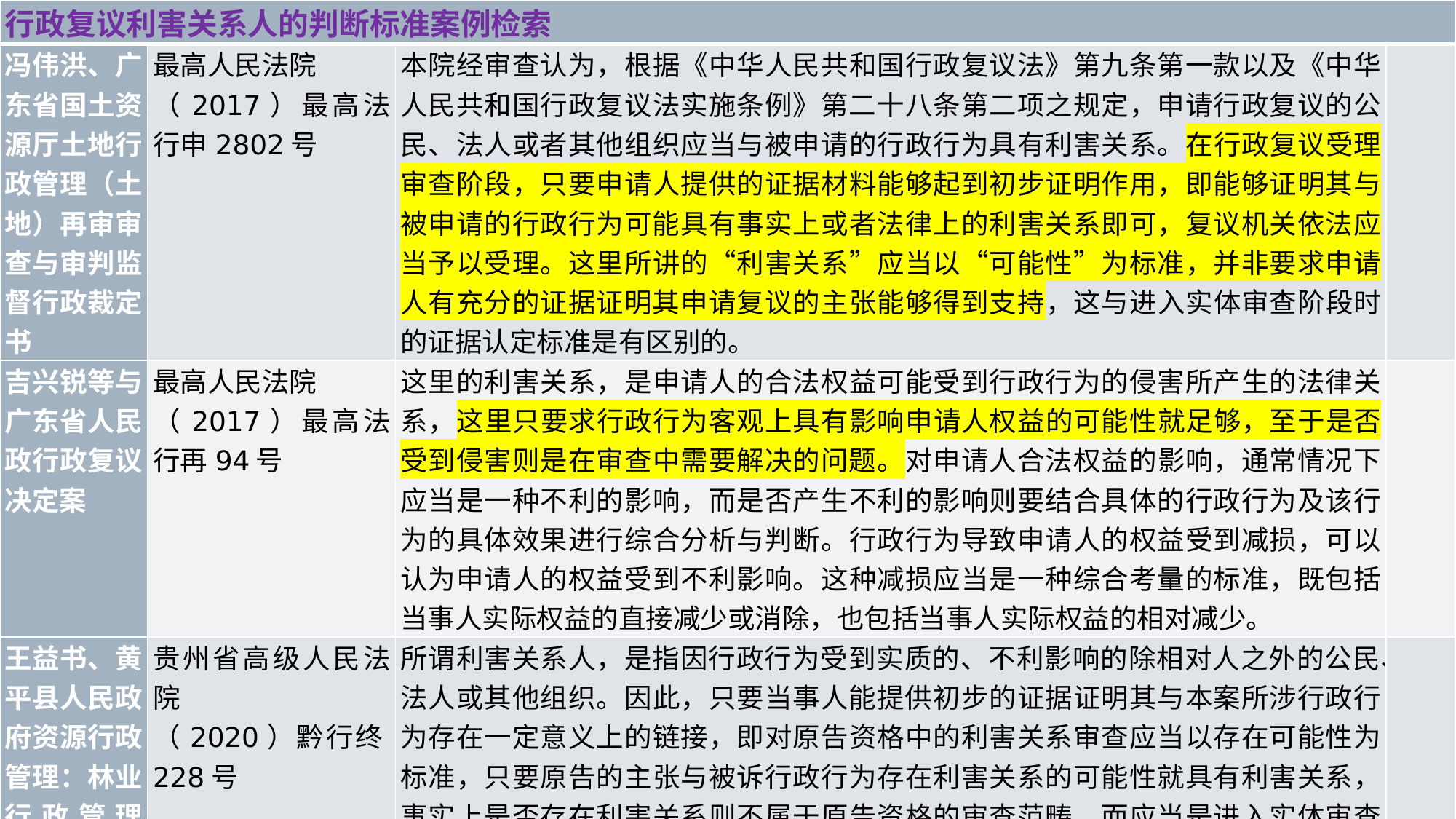

| 行政复议利害关系人的判断标准案例检索 |  |  |  |
| --- | --- | --- | --- |
| 冯伟洪、广东省国土资源厅土地行政管理（土地）再审审查与审判监督行政裁定书 | 最高人民法院 （2017）最高法行申2802号 | 本院经审查认为，根据《中华人民共和国行政复议法》第九条第一款以及《中华人民共和国行政复议法实施条例》第二十八条第二项之规定，申请行政复议的公民、法人或者其他组织应当与被申请的行政行为具有利害关系。在行政复议受理审查阶段，只要申请人提供的证据材料能够起到初步证明作用，即能够证明其与被申请的行政行为可能具有事实上或者法律上的利害关系即可，复议机关依法应当予以受理。这里所讲的“利害关系”应当以“可能性”为标准，并非要求申请人有充分的证据证明其申请复议的主张能够得到支持，这与进入实体审查阶段时的证据认定标准是有区别的。 |  |
| 吉兴锐等与广东省人民政行政复议决定案 | 最高人民法院 （2017）最高法行再94号 | 这里的利害关系，是申请人的合法权益可能受到行政行为的侵害所产生的法律关系，这里只要求行政行为客观上具有影响申请人权益的可能性就足够，至于是否受到侵害则是在审查中需要解决的问题。对申请人合法权益的影响，通常情况下应当是一种不利的影响，而是否产生不利的影响则要结合具体的行政行为及该行为的具体效果进行综合分析与判断。行政行为导致申请人的权益受到减损，可以认为申请人的权益受到不利影响。这种减损应当是一种综合考量的标准，既包括当事人实际权益的直接减少或消除，也包括当事人实际权益的相对减少。 |  |
| 王益书、黄平县人民政府资源行政管理：林业行政管理（林业）二审行政裁定 | 贵州省高级人民法院 （2020）黔行终228号 | 所谓利害关系人，是指因行政行为受到实质的、不利影响的除相对人之外的公民、法人或其他组织。因此，只要当事人能提供初步的证据证明其与本案所涉行政行为存在一定意义上的链接，即对原告资格中的利害关系审查应当以存在可能性为标准，只要原告的主张与被诉行政行为存在利害关系的可能性就具有利害关系，事实上是否存在利害关系则不属于原告资格的审查范畴，而应当是进入实体审查的范畴。 |  |
|  |  |  |  |